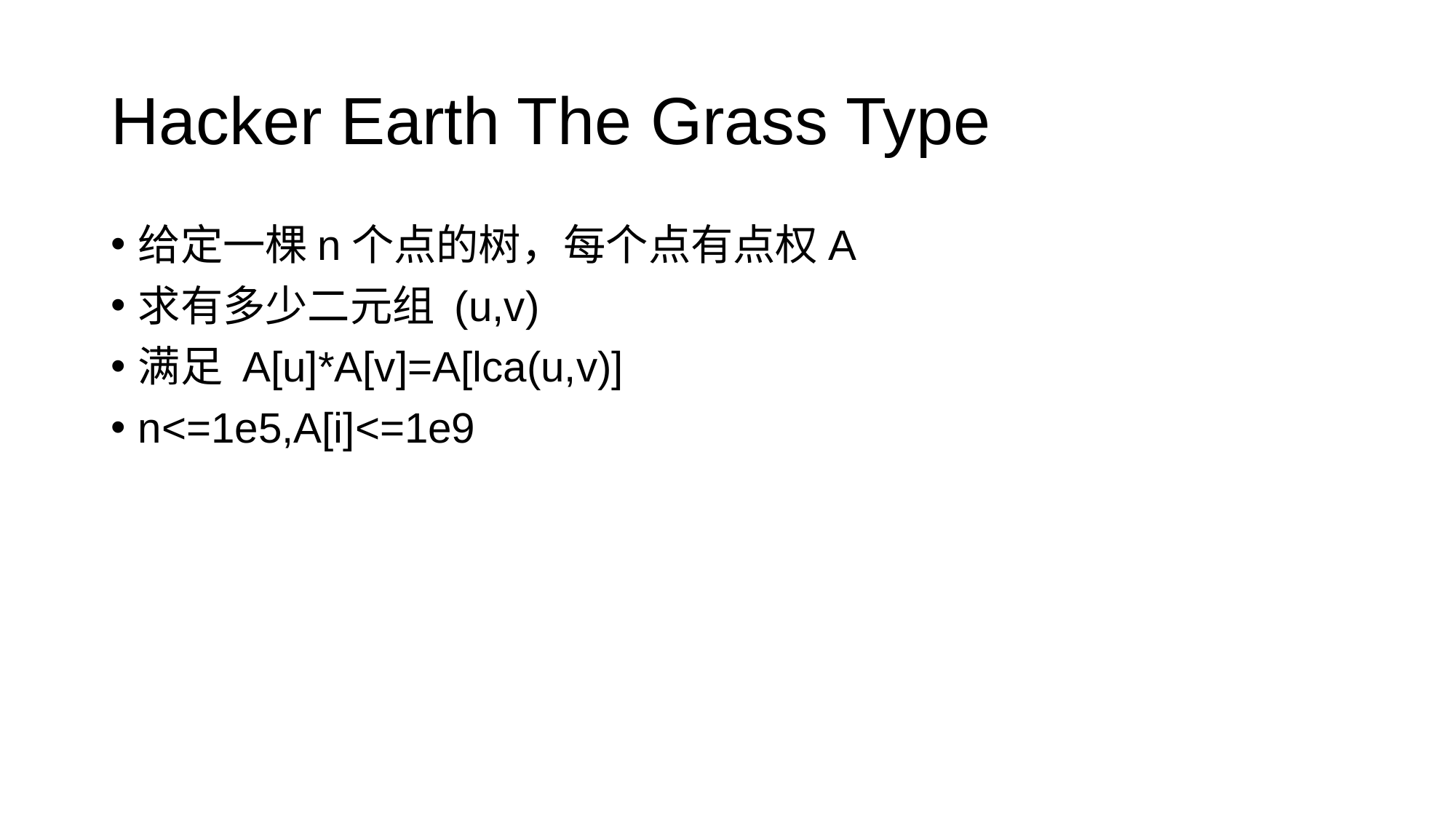

# Hacker Earth The Grass Type
给定一棵n个点的树，每个点有点权A
求有多少二元组 (u,v)
满足 A[u]*A[v]=A[lca(u,v)]
n<=1e5,A[i]<=1e9